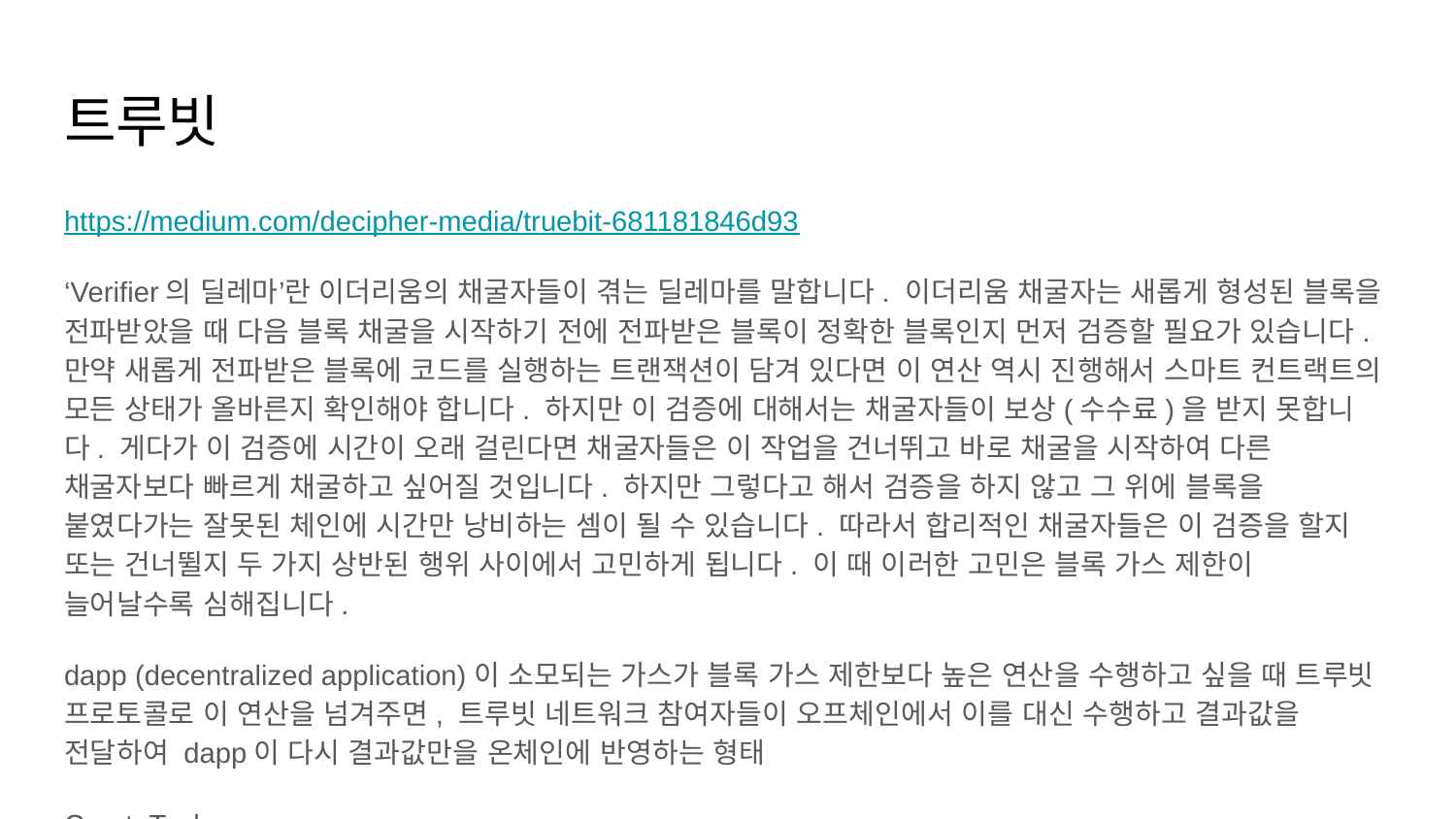

# 트루빗
https://medium.com/decipher-media/truebit-681181846d93
‘Verifier의 딜레마’란 이더리움의 채굴자들이 겪는 딜레마를 말합니다. 이더리움 채굴자는 새롭게 형성된 블록을 전파받았을 때 다음 블록 채굴을 시작하기 전에 전파받은 블록이 정확한 블록인지 먼저 검증할 필요가 있습니다. 만약 새롭게 전파받은 블록에 코드를 실행하는 트랜잭션이 담겨 있다면 이 연산 역시 진행해서 스마트 컨트랙트의 모든 상태가 올바른지 확인해야 합니다. 하지만 이 검증에 대해서는 채굴자들이 보상(수수료)을 받지 못합니다. 게다가 이 검증에 시간이 오래 걸린다면 채굴자들은 이 작업을 건너뛰고 바로 채굴을 시작하여 다른 채굴자보다 빠르게 채굴하고 싶어질 것입니다. 하지만 그렇다고 해서 검증을 하지 않고 그 위에 블록을 붙였다가는 잘못된 체인에 시간만 낭비하는 셈이 될 수 있습니다. 따라서 합리적인 채굴자들은 이 검증을 할지 또는 건너뛸지 두 가지 상반된 행위 사이에서 고민하게 됩니다. 이 때 이러한 고민은 블록 가스 제한이 늘어날수록 심해집니다.
dapp (decentralized application)이 소모되는 가스가 블록 가스 제한보다 높은 연산을 수행하고 싶을 때 트루빗 프로토콜로 이 연산을 넘겨주면, 트루빗 네트워크 참여자들이 오프체인에서 이를 대신 수행하고 결과값을 전달하여 dapp이 다시 결과값만을 온체인에 반영하는 형태
CreateTask